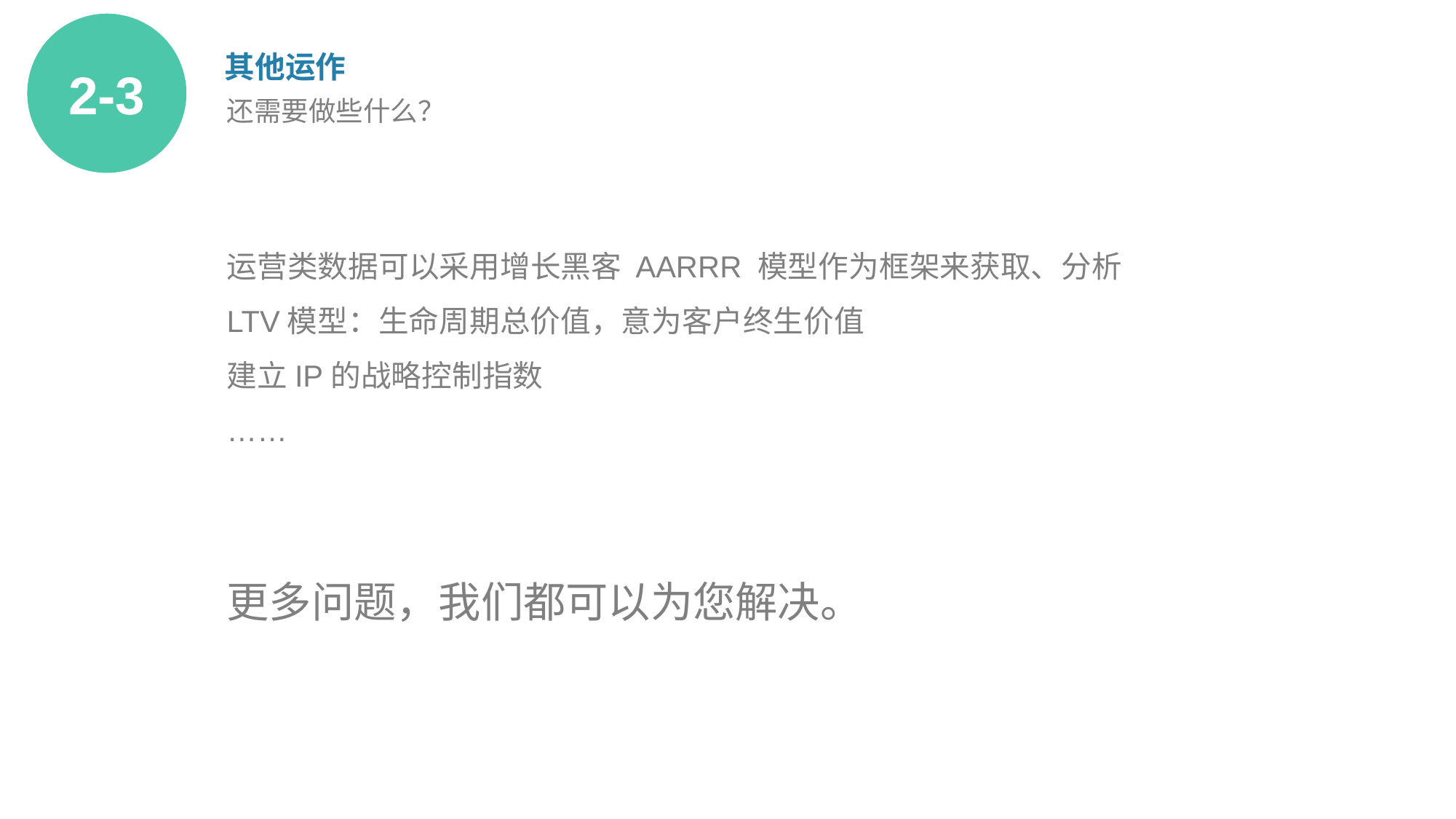

2-3
其他运作
还需要做些什么？
运营类数据可以采用增长黑客 AARRR 模型作为框架来获取、分析
LTV模型：生命周期总价值，意为客户终生价值
建立IP的战略控制指数
……

更多问题，我们都可以为您解决。